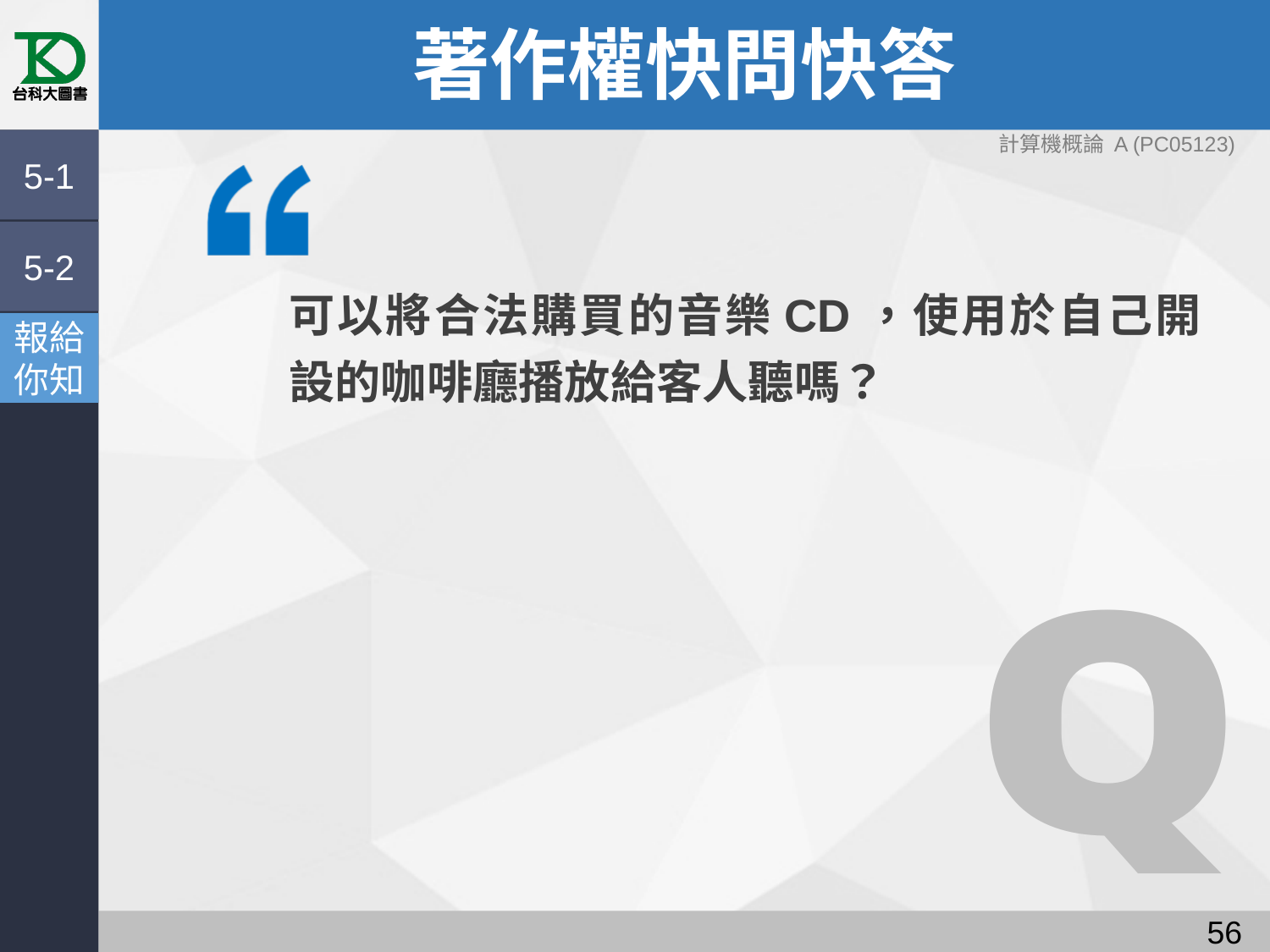

# 著作權快問快答
計算機概論 A (PC05123)
5-1
5-2
可以將合法購買的音樂CD，使用於自己開設的咖啡廳播放給客人聽嗎？
報給
你知
Q
56